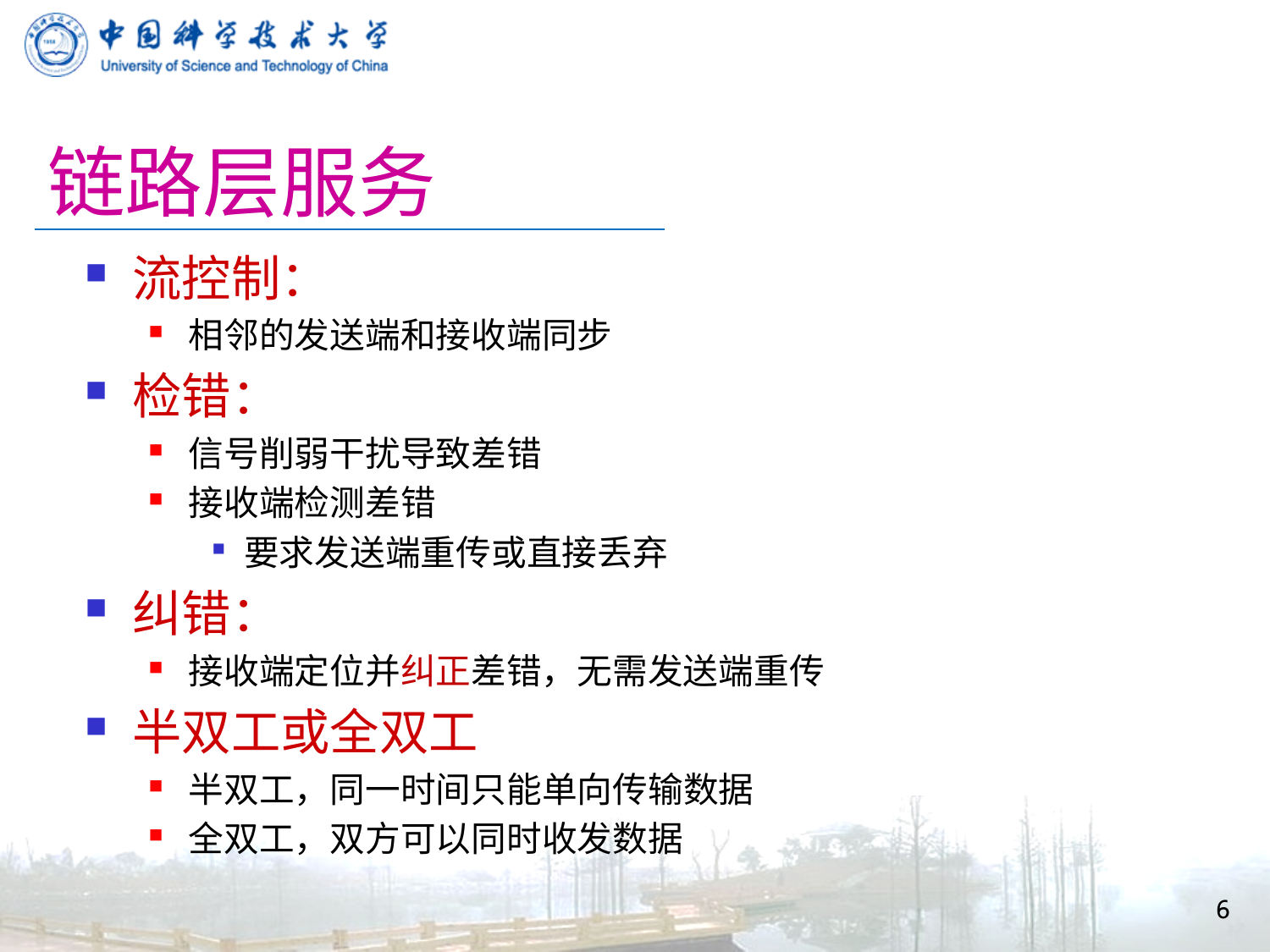

# 链路层服务
流控制：
相邻的发送端和接收端同步
检错：
信号削弱干扰导致差错
接收端检测差错
要求发送端重传或直接丢弃
纠错：
接收端定位并纠正差错，无需发送端重传
半双工或全双工
半双工，同一时间只能单向传输数据
全双工，双方可以同时收发数据
6